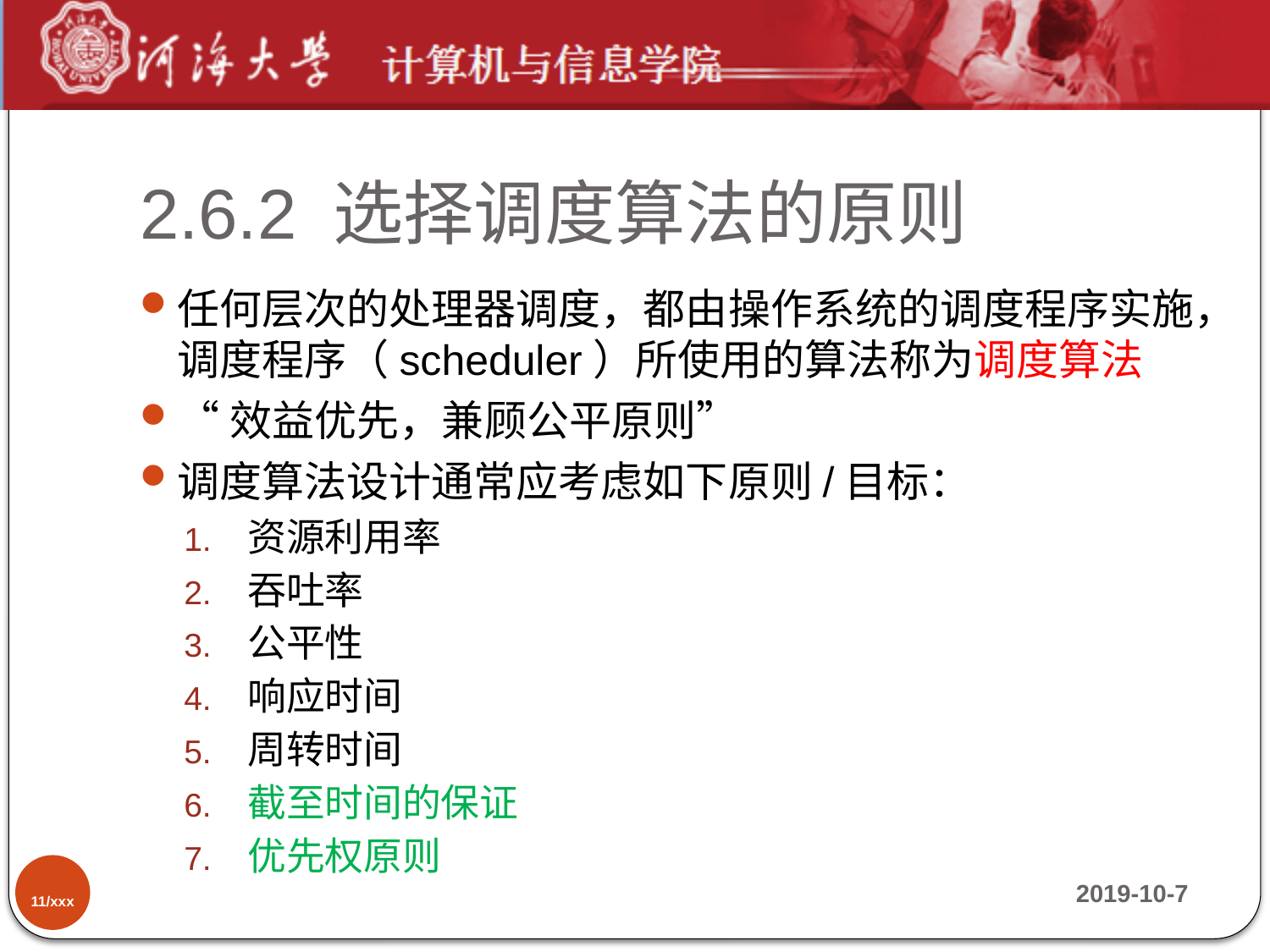

# 2.6.2 选择调度算法的原则
任何层次的处理器调度，都由操作系统的调度程序实施，调度程序（scheduler）所使用的算法称为调度算法
“效益优先，兼顾公平原则”
调度算法设计通常应考虑如下原则/目标：
资源利用率
吞吐率
公平性
响应时间
周转时间
截至时间的保证
优先权原则

11/xxx
2019-10-7